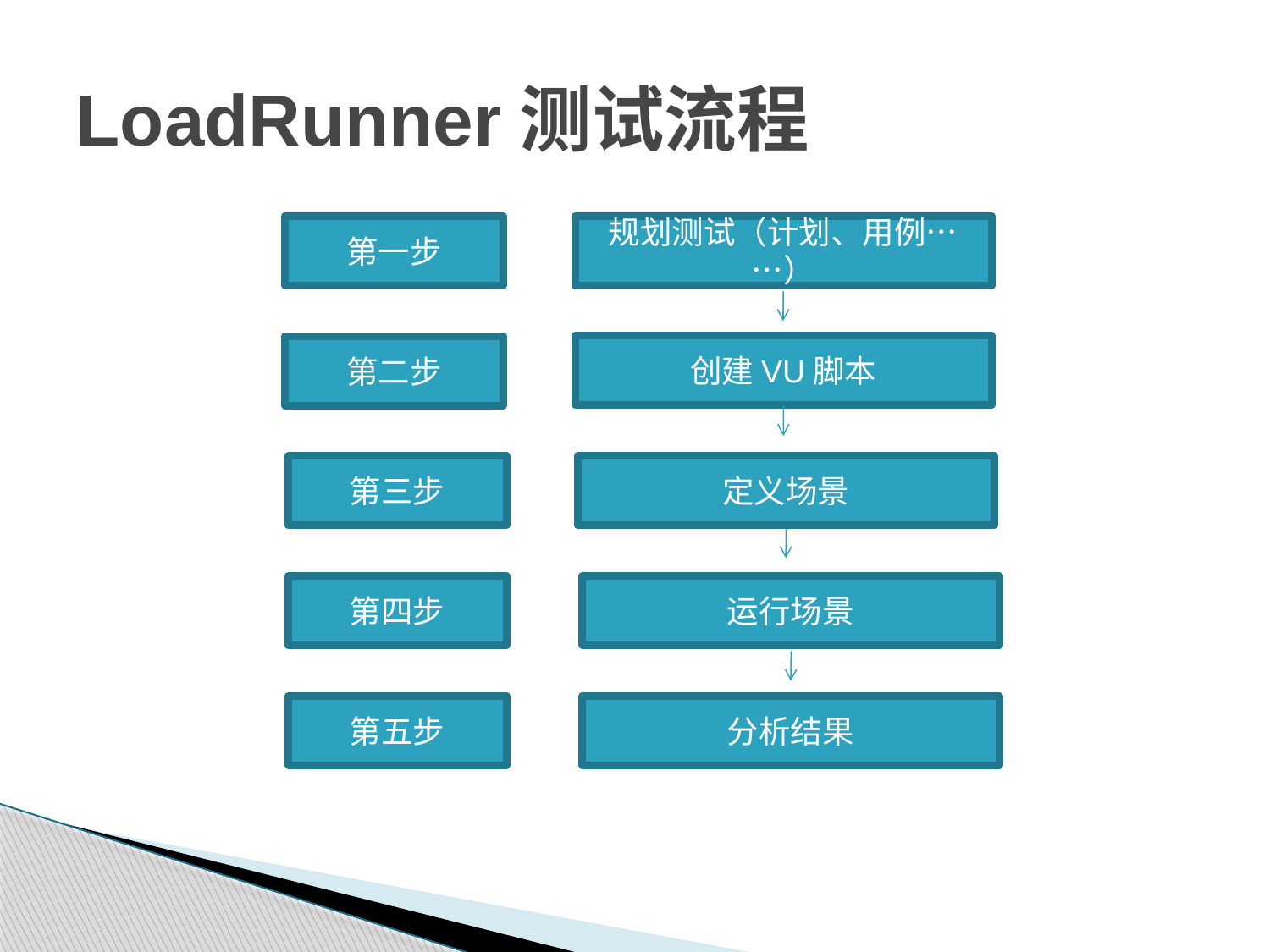

# LoadRunner测试流程

第一步
规划测试（计划、用例……）
创建VU脚本
第二步
定义场景
第三步
第四步
运行场景
分析结果
第五步